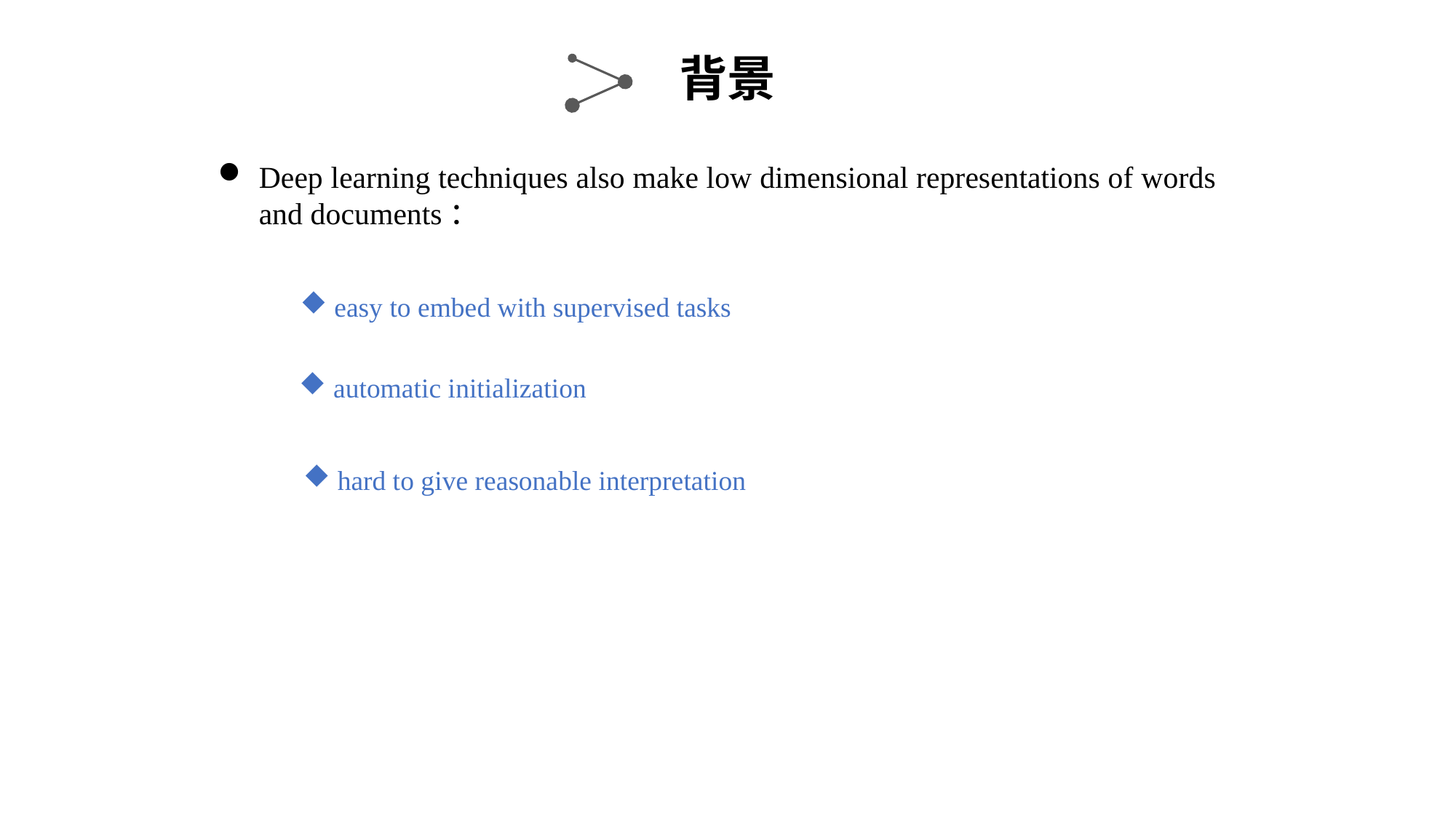

背景
Deep learning techniques also make low dimensional representations of words and documents：
easy to embed with supervised tasks
automatic initialization
hard to give reasonable interpretation